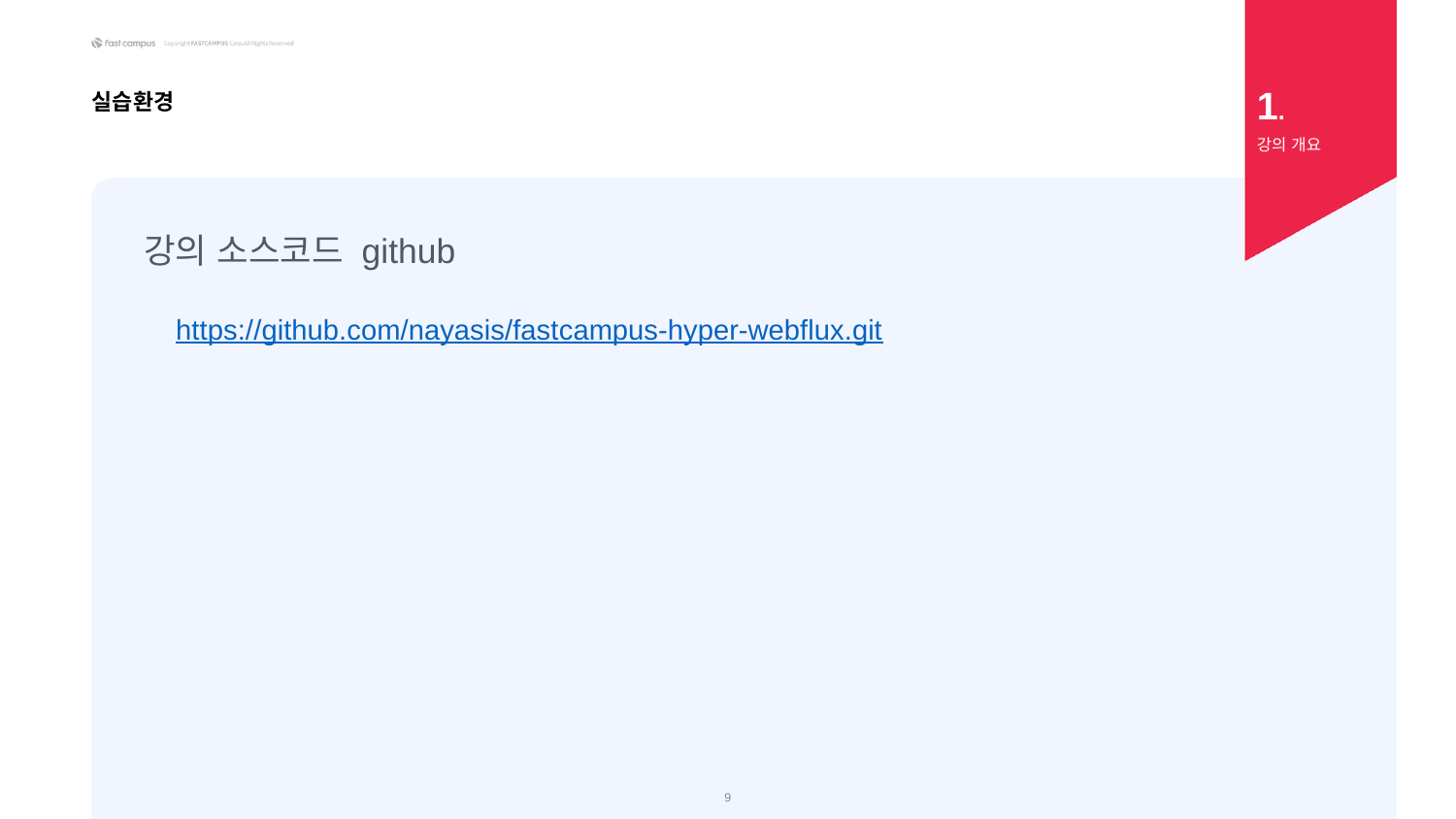

1.
실습환경
강의 개요
강의 소스코드 github

    https://github.com/nayasis/fastcampus-hyper-webflux.git

9